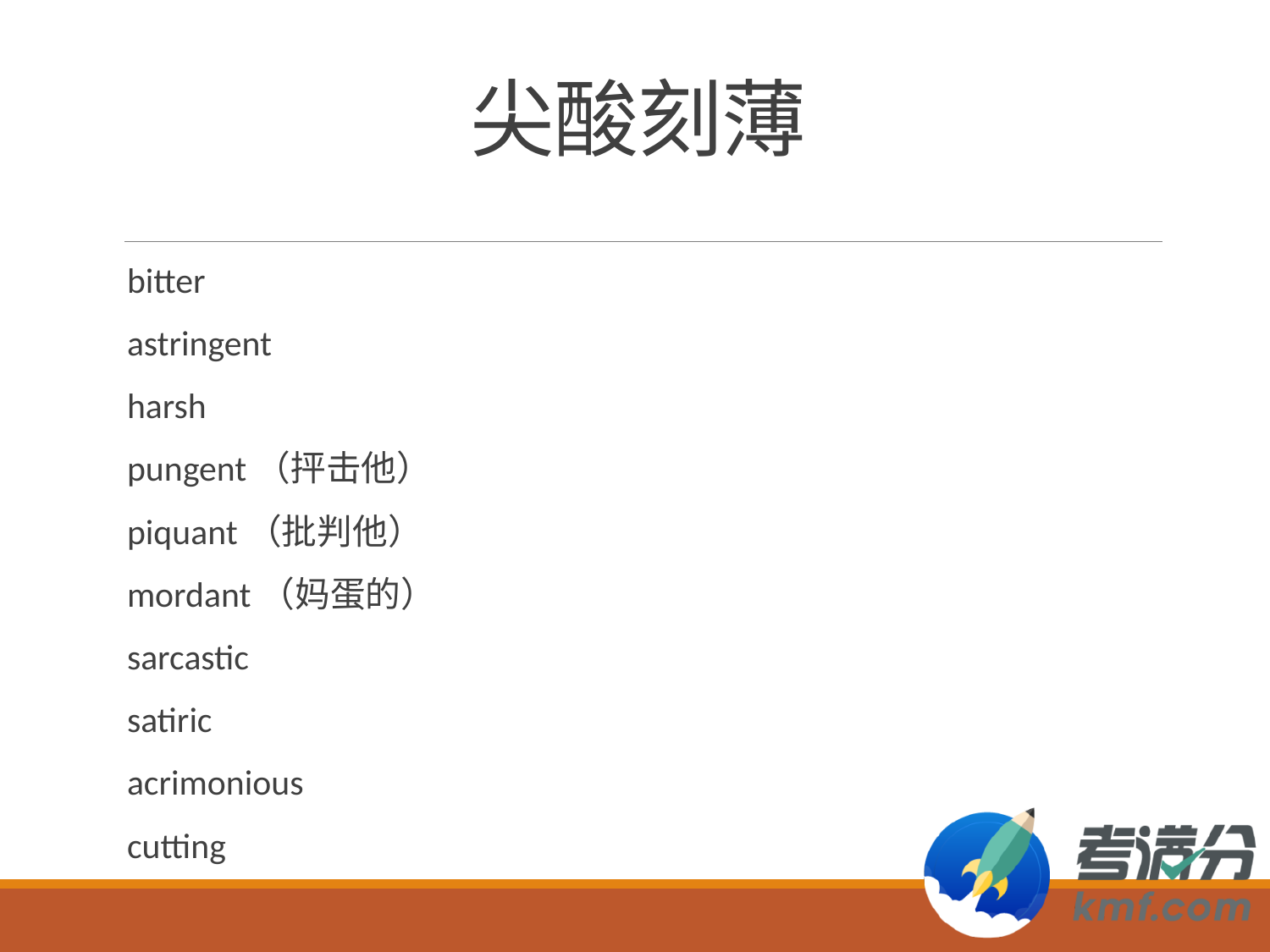

# 尖酸刻薄
bitter
astringent
harsh
pungent（抨击他）
piquant（批判他）
mordant（妈蛋的）
sarcastic
satiric
acrimonious
cutting